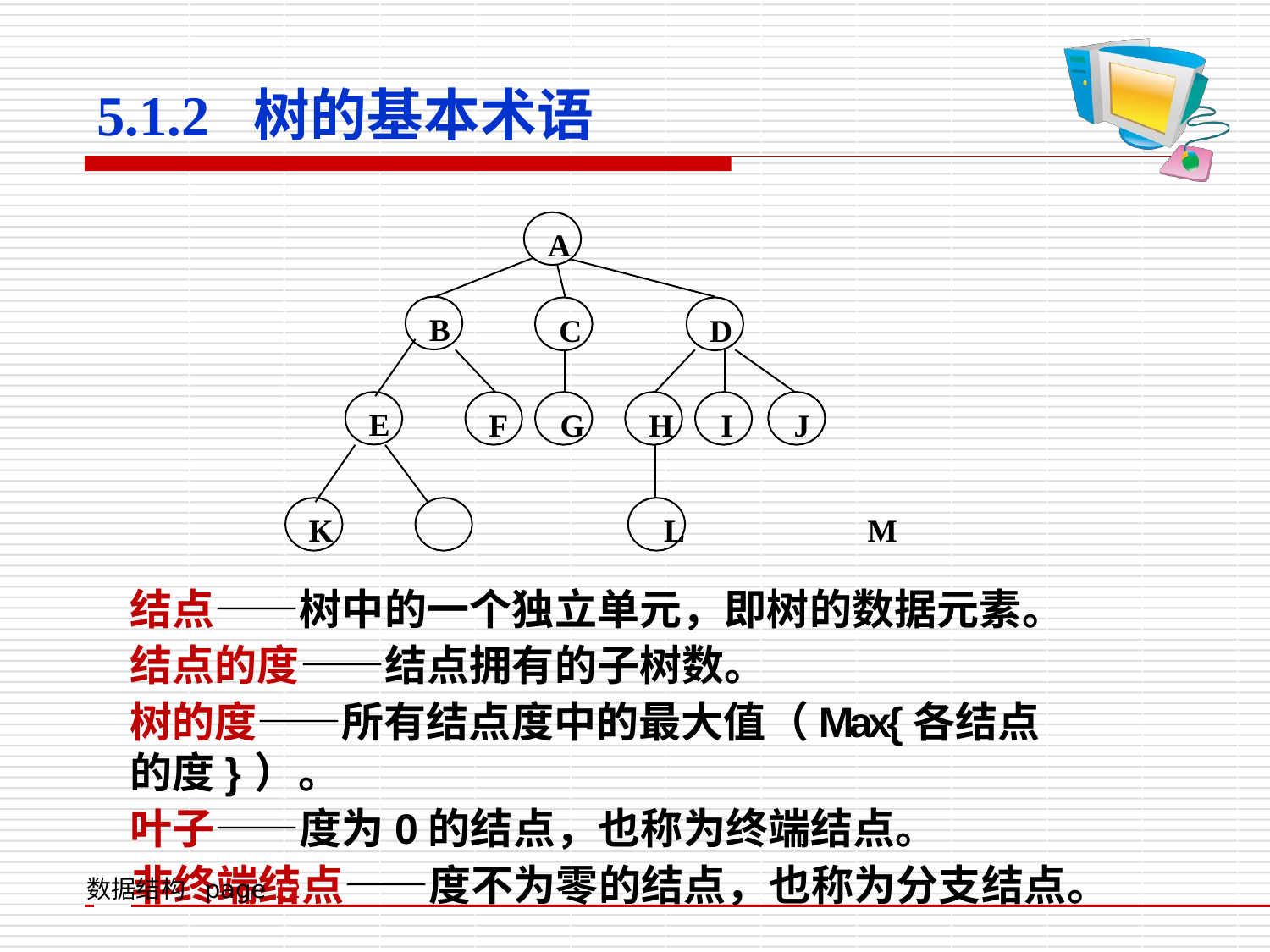

# 5.1.2	树的基本术语

A

B
C
D

E
F	G
H	I	J

K	L	M
结点——树中的一个独立单元，即树的数据元素。 结点的度——结点拥有的子树数。
树的度——所有结点度中的最大值（Max{各结点的度}）。
叶子——度为0的结点，也称为终端结点。
 	非终端结点——度不为零的结点，也称为分支结点。
数据结构 page 12